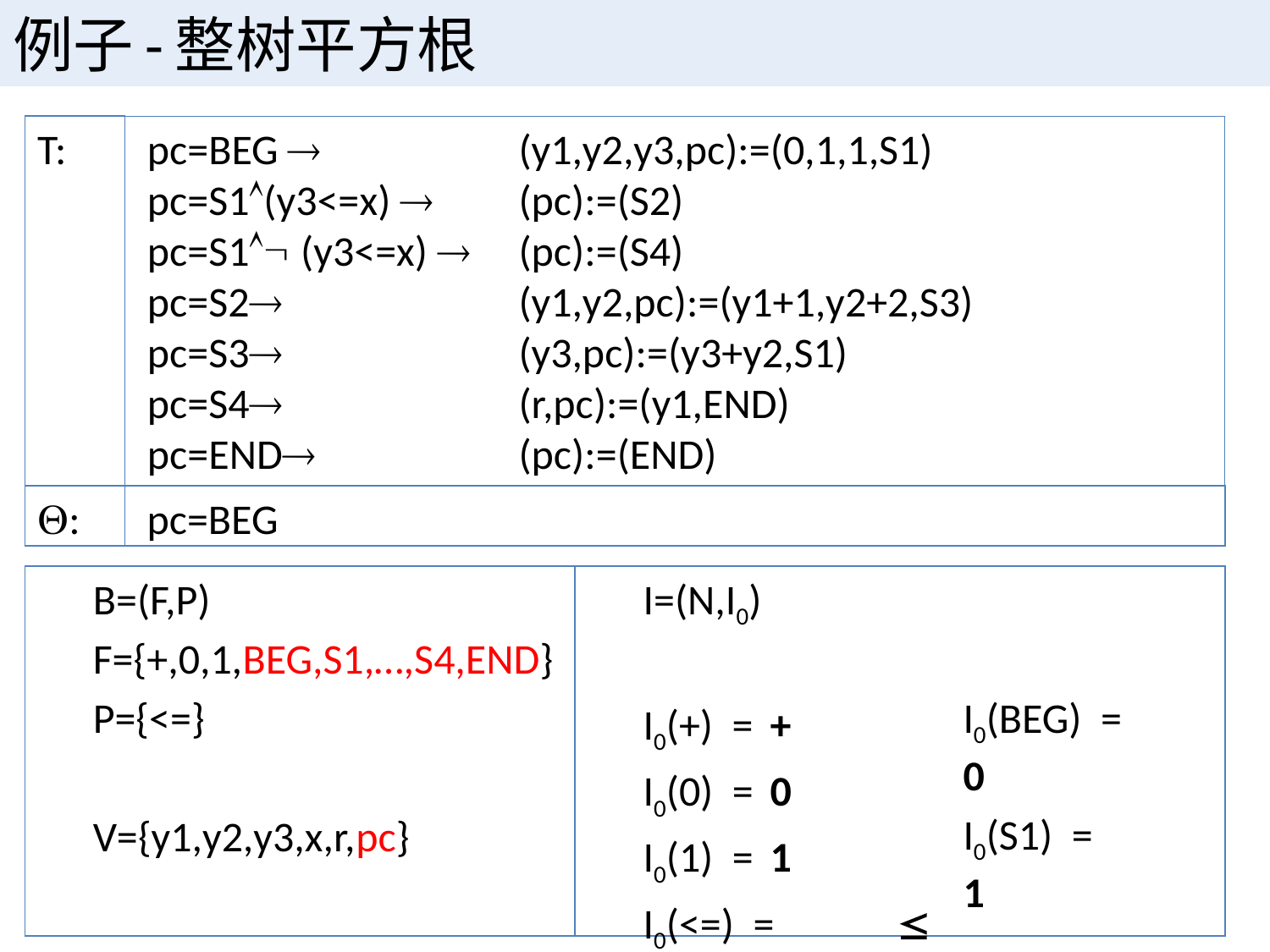

# 例子-整树平方根
T:
 pc=BEG →		(y1,y2,y3,pc):=(0,1,1,S1)
 pc=S1∧(y3<=x) →	(pc):=(S2)
 pc=S1∧¬ (y3<=x) →	(pc):=(S4)
 pc=S2→		(y1,y2,pc):=(y1+1,y2+2,S3)
 pc=S3→		(y3,pc):=(y3+y2,S1)
 pc=S4→		(r,pc):=(y1,END)
 pc=END→		(pc):=(END)

Θ:
 pc=BEG
B=(F,P)
F={+,0,1,BEG,S1,…,S4,END}
P={<=}

V={y1,y2,y3,x,r,pc}
I=(N,I0)

I0(+)  = 	+
I0(0)  = 	0
I0(1)  = 	1
I0(<=)  = 	≤

I0(BEG)  = 	0
I0(S1)  = 	1
…
I0(END)  = 	5